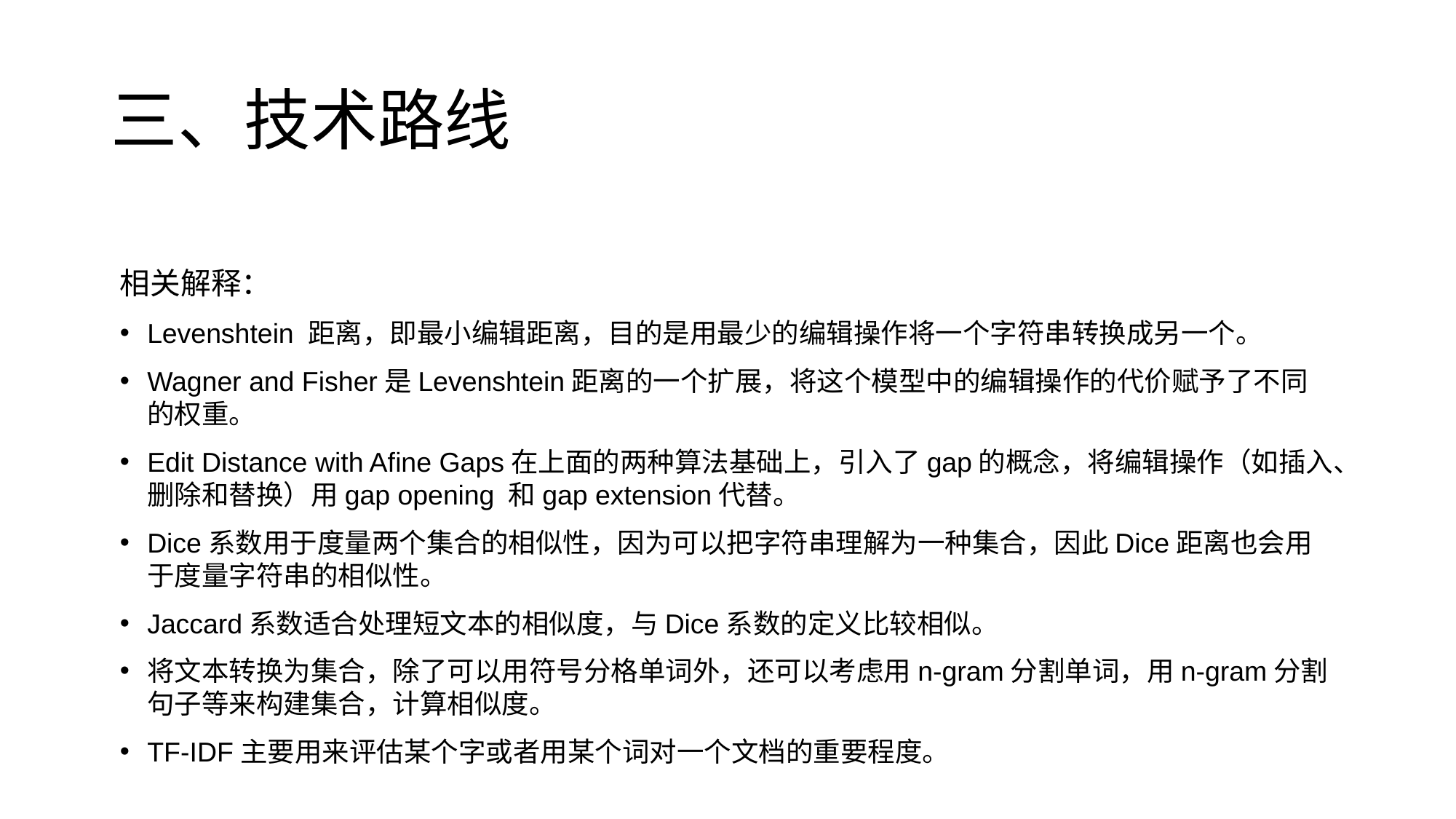

# 三、技术路线
相关解释：
Levenshtein 距离，即最小编辑距离，目的是用最少的编辑操作将一个字符串转换成另一个。
Wagner and Fisher是Levenshtein距离的一个扩展，将这个模型中的编辑操作的代价赋予了不同的权重。
Edit Distance with Afine Gaps在上面的两种算法基础上，引入了gap的概念，将编辑操作（如插入、删除和替换）用gap opening 和gap extension代替。
Dice系数用于度量两个集合的相似性，因为可以把字符串理解为一种集合，因此Dice距离也会用于度量字符串的相似性。
Jaccard系数适合处理短文本的相似度，与Dice系数的定义比较相似。
将文本转换为集合，除了可以用符号分格单词外，还可以考虑用n-gram分割单词，用n-gram分割句子等来构建集合，计算相似度。
TF-IDF主要用来评估某个字或者用某个词对一个文档的重要程度。